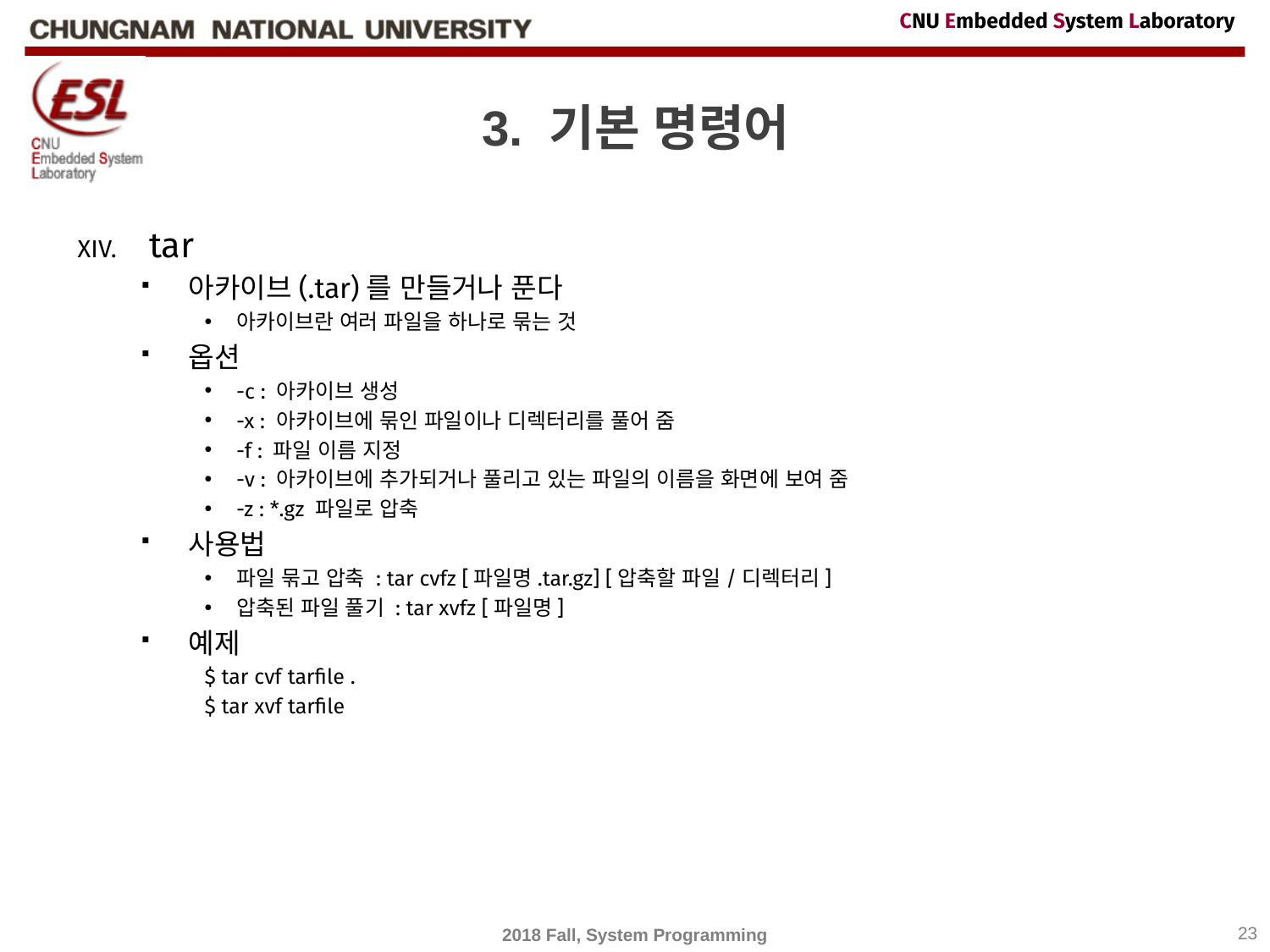

# 3. 기본 명령어
tar
아카이브(.tar)를 만들거나 푼다
아카이브란 여러 파일을 하나로 묶는 것
옵션
-c : 아카이브 생성
-x : 아카이브에 묶인 파일이나 디렉터리를 풀어 줌
-f : 파일 이름 지정
-v : 아카이브에 추가되거나 풀리고 있는 파일의 이름을 화면에 보여 줌
-z : *.gz 파일로 압축
사용법
파일 묶고 압축 : tar cvfz [파일명.tar.gz] [압축할 파일/디렉터리]
압축된 파일 풀기 : tar xvfz [파일명]
예제
$ tar cvf tarfile .
$ tar xvf tarfile

2018 Fall, System Programming
23